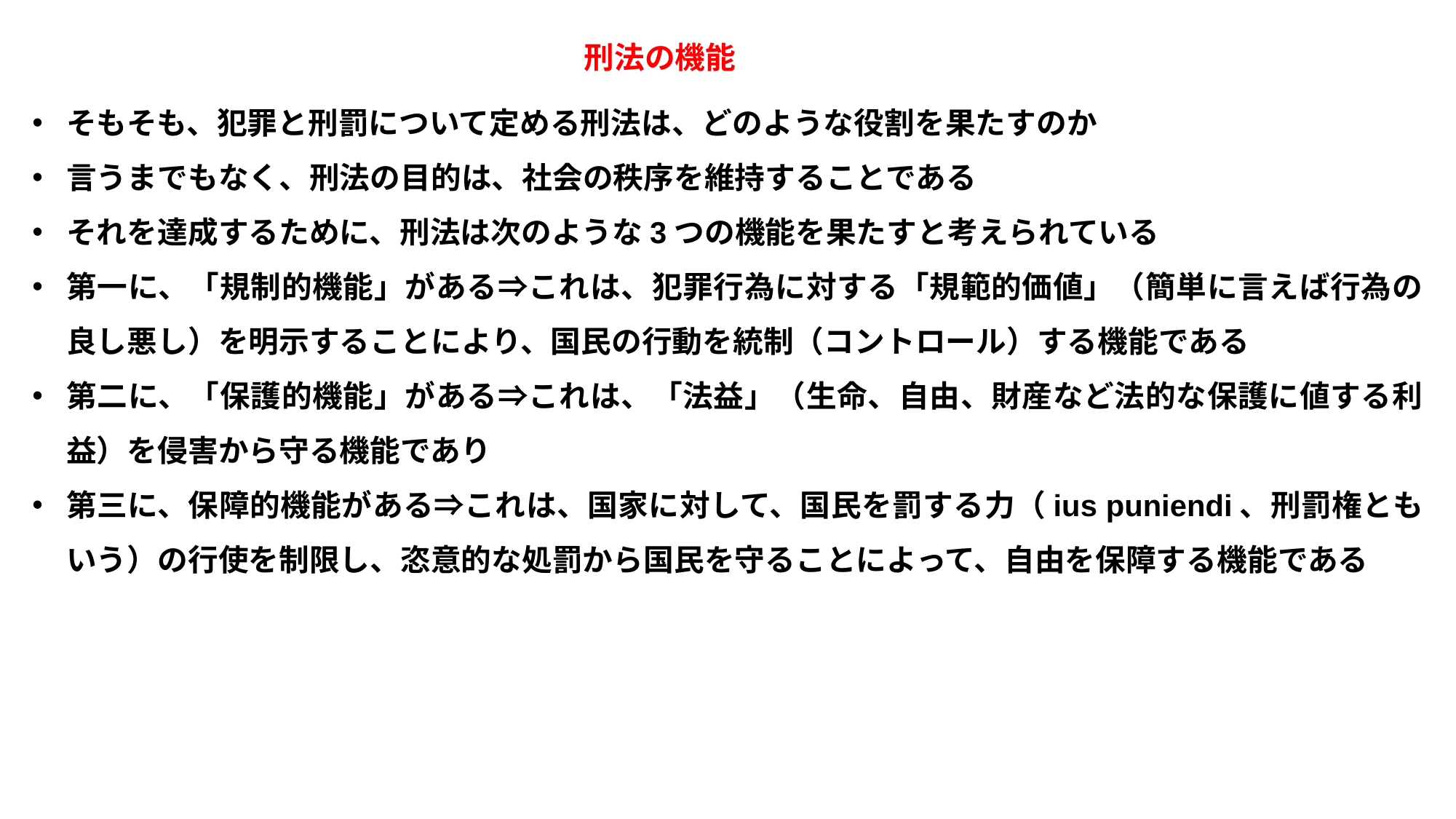

刑法の機能
そもそも、犯罪と刑罰について定める刑法は、どのような役割を果たすのか
言うまでもなく、刑法の目的は、社会の秩序を維持することである
それを達成するために、刑法は次のような3つの機能を果たすと考えられている
第一に、「規制的機能」がある⇒これは、犯罪行為に対する「規範的価値」（簡単に言えば行為の良し悪し）を明示することにより、国民の行動を統制（コントロール）する機能である
第二に、「保護的機能」がある⇒これは、「法益」（生命、自由、財産など法的な保護に値する利益）を侵害から守る機能であり
第三に、保障的機能がある⇒これは、国家に対して、国民を罰する力（ius puniendi、刑罰権ともいう）の行使を制限し、恣意的な処罰から国民を守ることによって、自由を保障する機能である